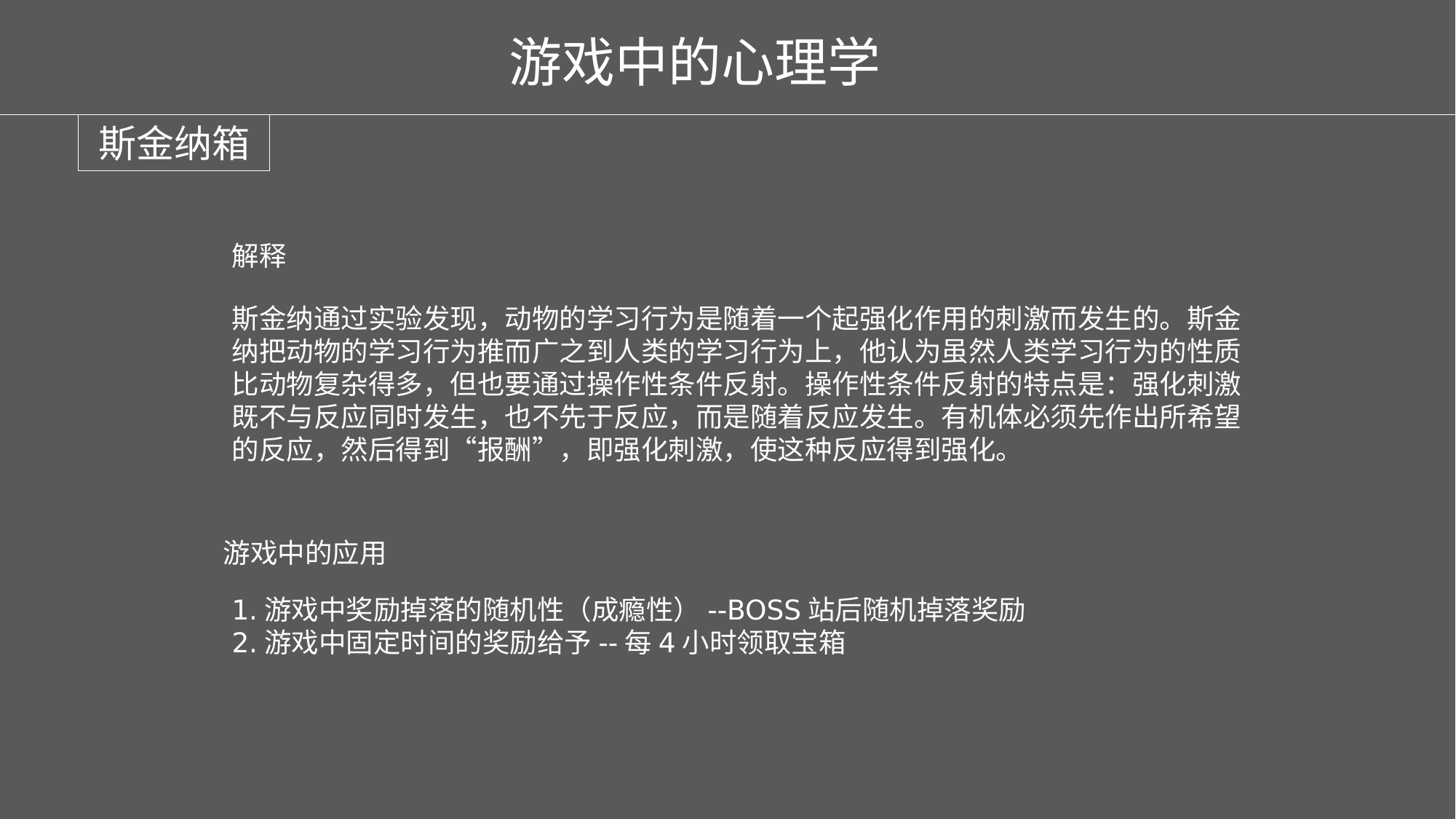

游戏中的心理学
斯金纳箱
解释
斯金纳通过实验发现，动物的学习行为是随着一个起强化作用的刺激而发生的。斯金纳把动物的学习行为推而广之到人类的学习行为上，他认为虽然人类学习行为的性质比动物复杂得多，但也要通过操作性条件反射。操作性条件反射的特点是：强化刺激既不与反应同时发生，也不先于反应，而是随着反应发生。有机体必须先作出所希望的反应，然后得到“报酬”，即强化刺激，使这种反应得到强化。
游戏中的应用
1.游戏中奖励掉落的随机性（成瘾性）--BOSS站后随机掉落奖励
2.游戏中固定时间的奖励给予--每4小时领取宝箱